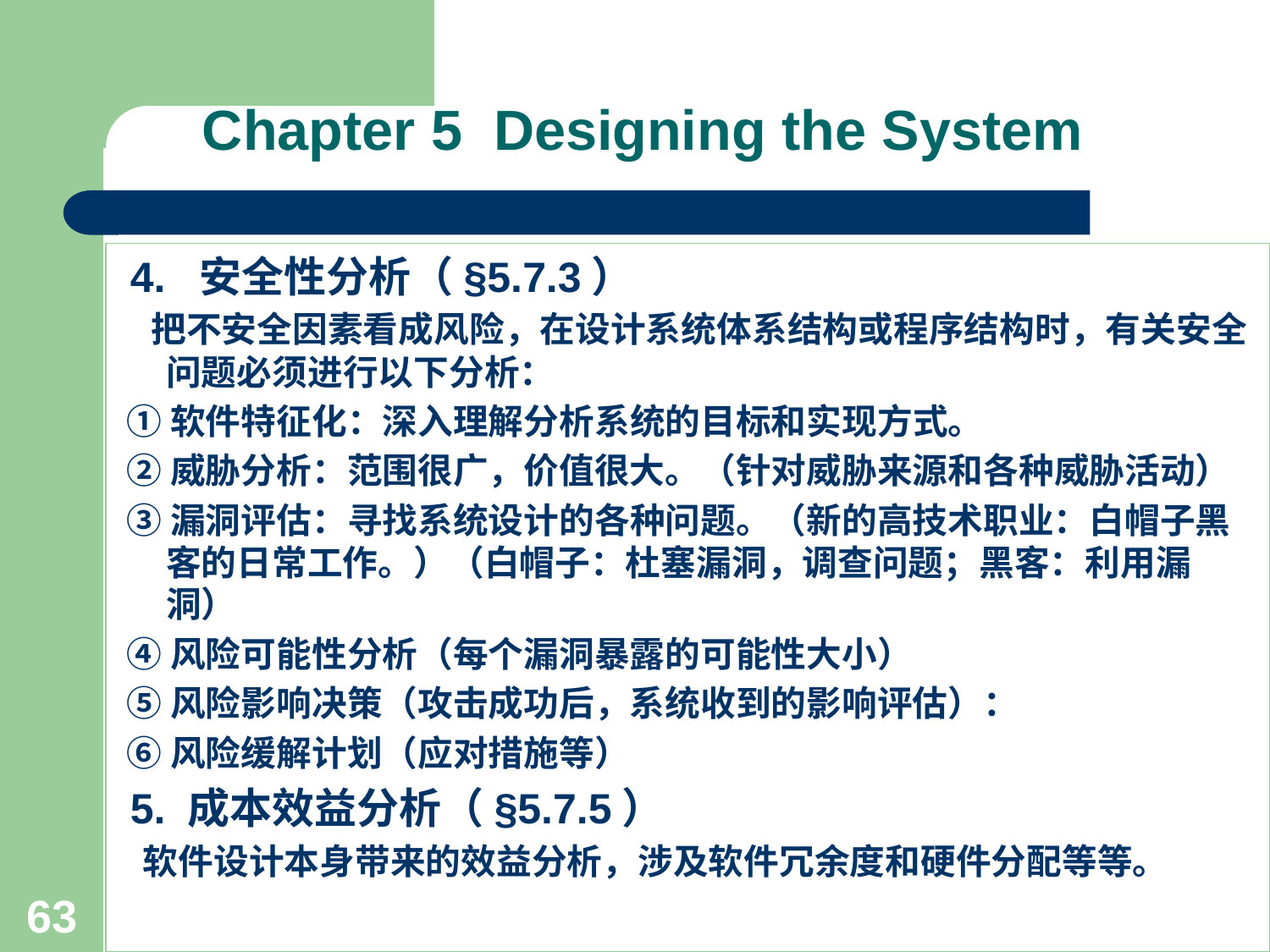

# Chapter 5  Designing the System
 4.  安全性分析（§5.7.3）
   把不安全因素看成风险，在设计系统体系结构或程序结构时，有关安全问题必须进行以下分析：
 ①软件特征化：深入理解分析系统的目标和实现方式。
 ②威胁分析：范围很广，价值很大。（针对威胁来源和各种威胁活动）
 ③漏洞评估：寻找系统设计的各种问题。（新的高技术职业：白帽子黑客的日常工作。）（白帽子：杜塞漏洞，调查问题；黑客：利用漏洞）
 ④风险可能性分析（每个漏洞暴露的可能性大小）
 ⑤风险影响决策（攻击成功后，系统收到的影响评估）：
 ⑥风险缓解计划（应对措施等）
 5. 成本效益分析（§5.7.5）
  软件设计本身带来的效益分析，涉及软件冗余度和硬件分配等等。

63